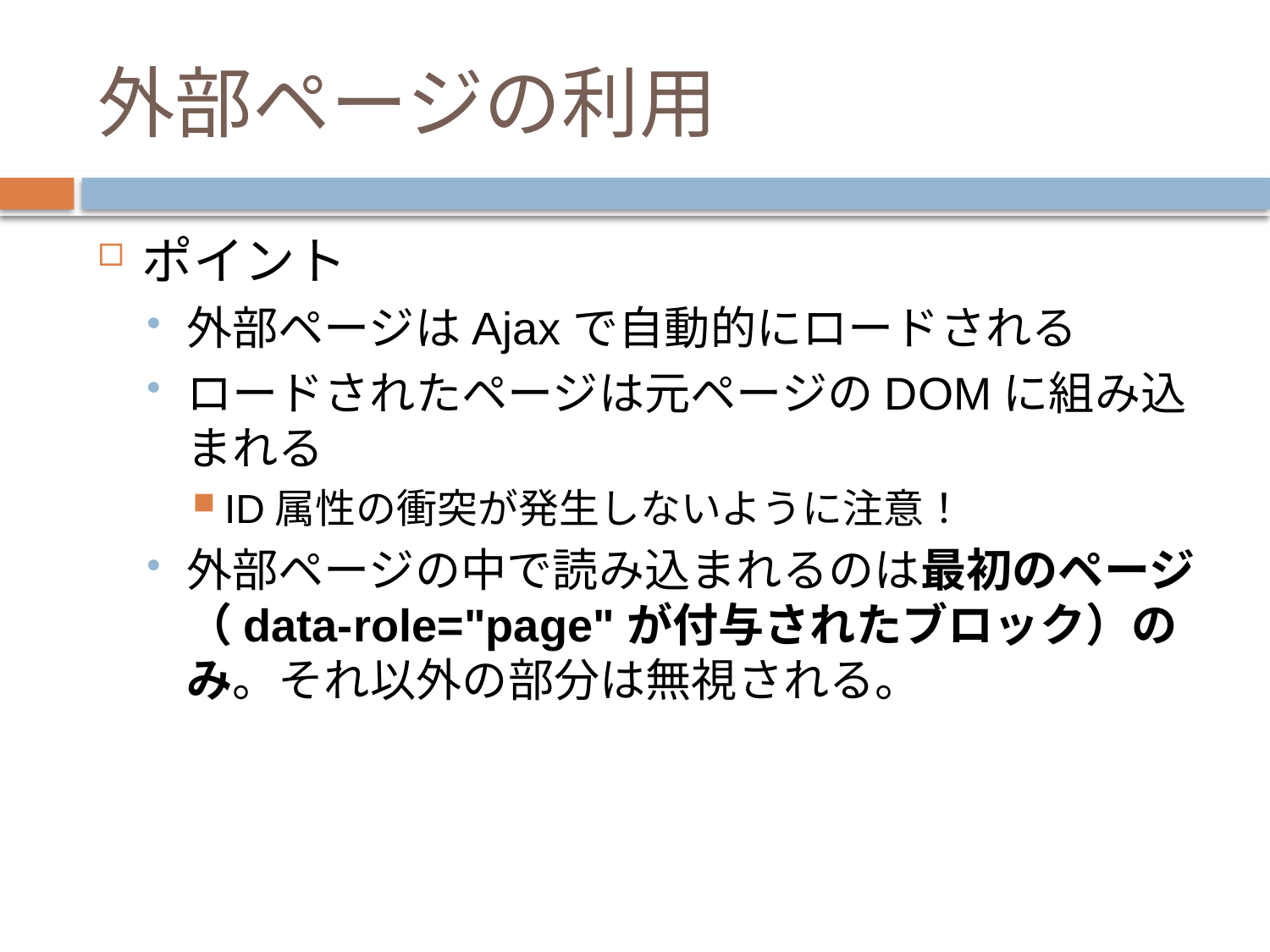

# 外部ページの利用
ポイント
外部ページはAjaxで自動的にロードされる
ロードされたページは元ページのDOMに組み込まれる
ID属性の衝突が発生しないように注意！
外部ページの中で読み込まれるのは最初のページ（data-role="page"が付与されたブロック）のみ。それ以外の部分は無視される。